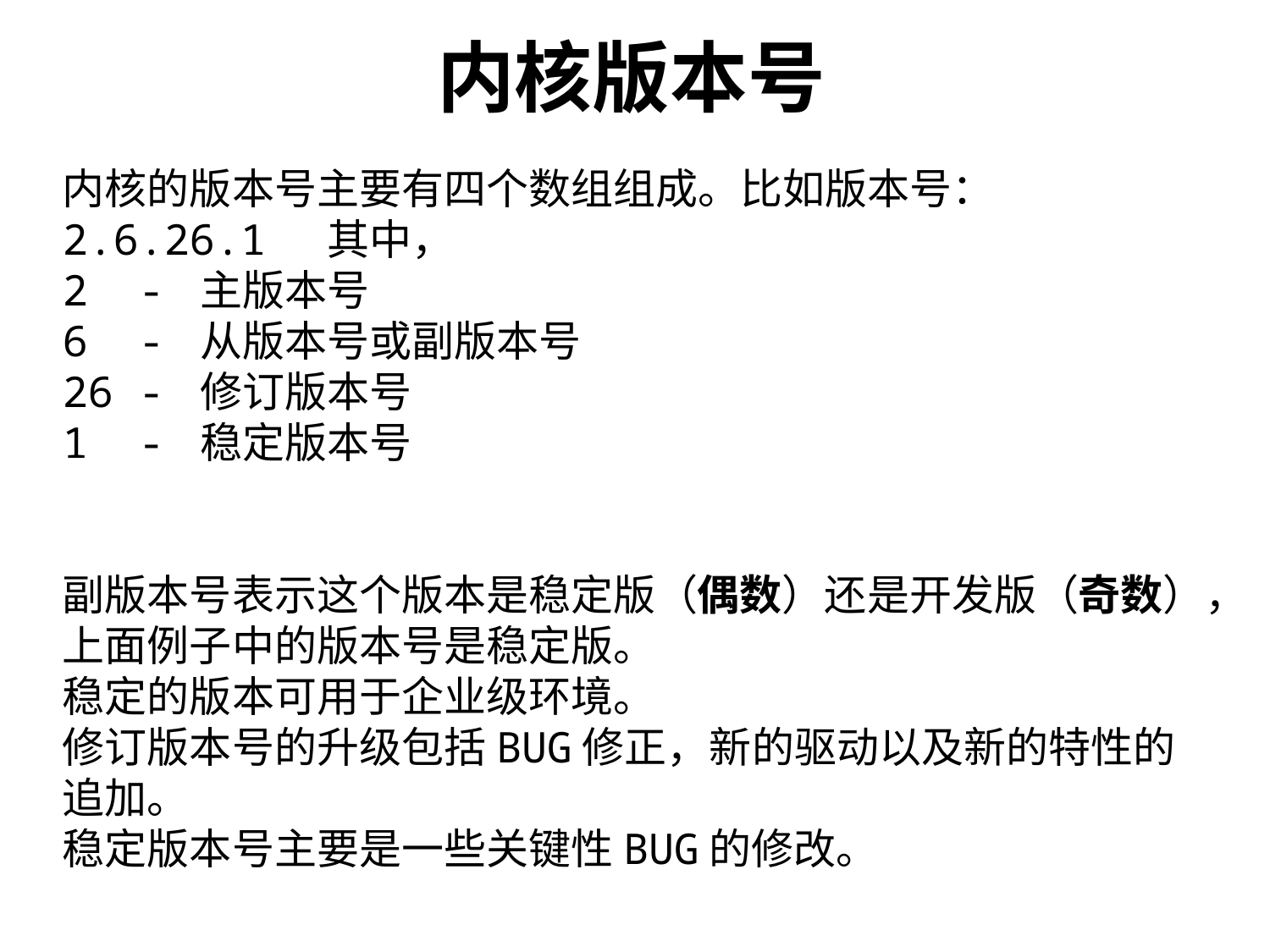

# 内核版本号
内核的版本号主要有四个数组组成。比如版本号：2.6.26.1  其中，
2  - 主版本号
6  - 从版本号或副版本号
26 - 修订版本号
1  - 稳定版本号

副版本号表示这个版本是稳定版（偶数）还是开发版（奇数），上面例子中的版本号是稳定版。
稳定的版本可用于企业级环境。
修订版本号的升级包括BUG修正，新的驱动以及新的特性的追加。
稳定版本号主要是一些关键性BUG的修改。